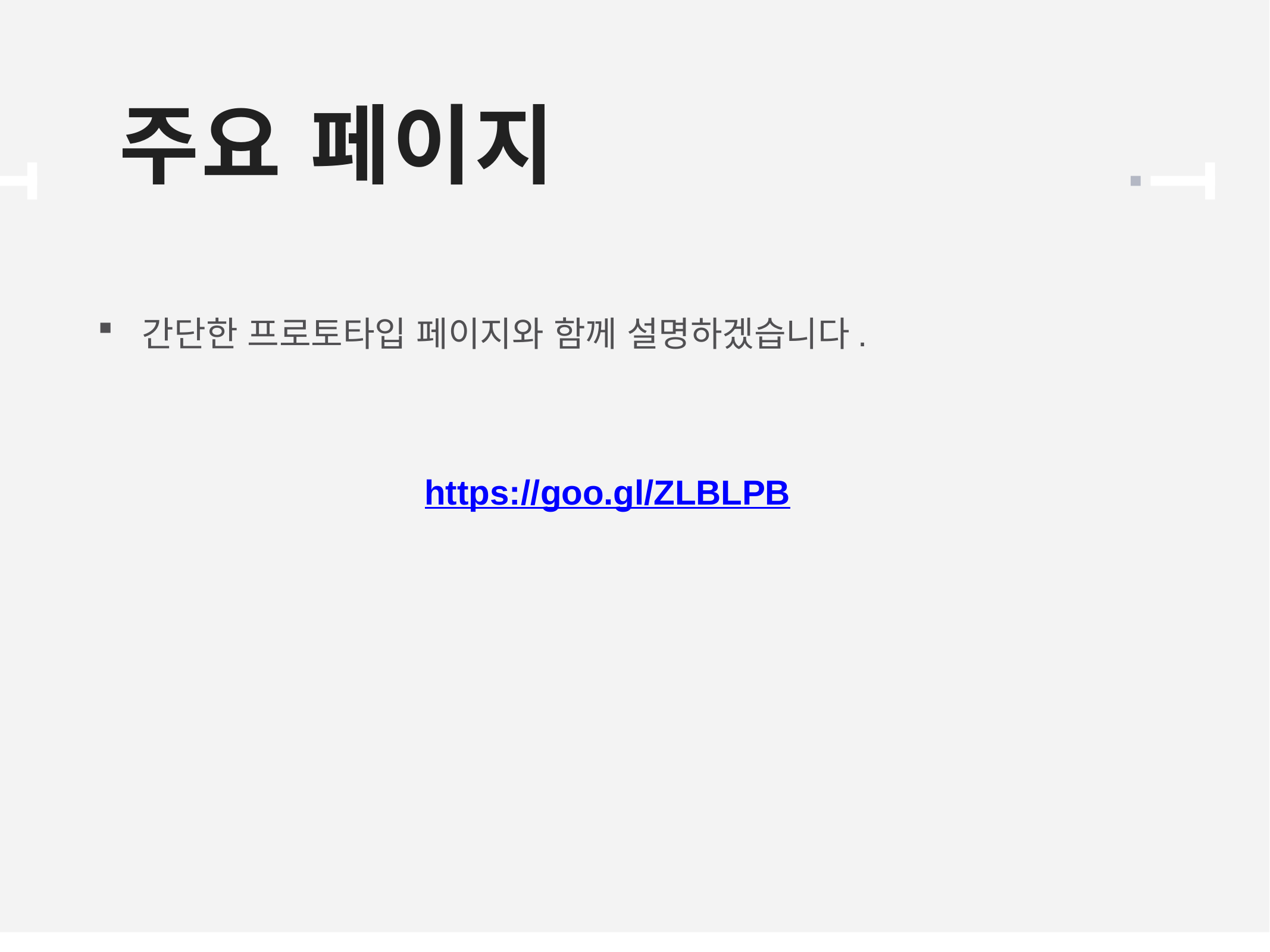

# 주요 페이지
간단한 프로토타입 페이지와 함께 설명하겠습니다.
https://goo.gl/ZLBLPB